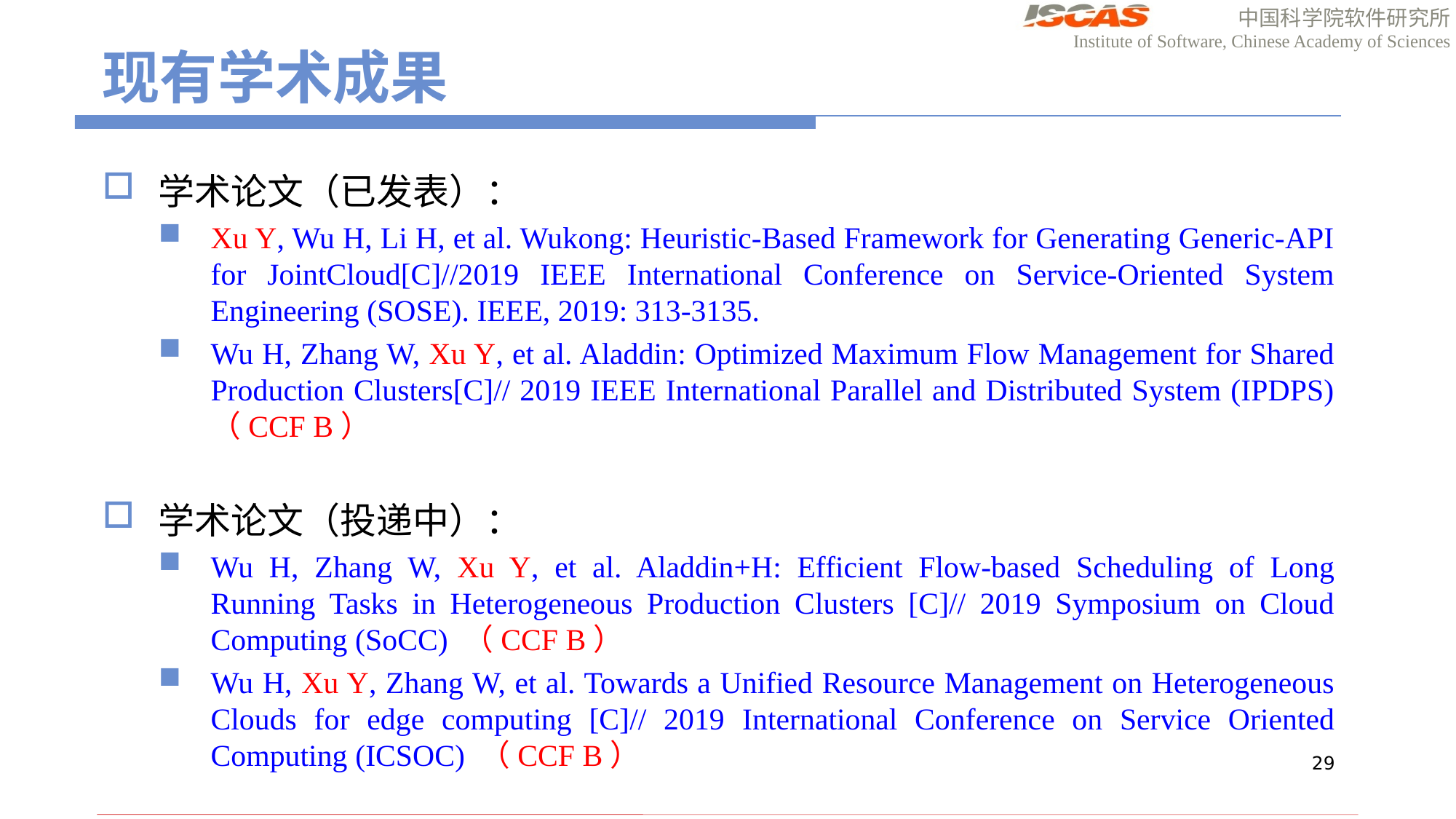

# 现有学术成果
学术论文（已发表）：
Xu Y, Wu H, Li H, et al. Wukong: Heuristic-Based Framework for Generating Generic-API for JointCloud[C]//2019 IEEE International Conference on Service-Oriented System Engineering (SOSE). IEEE, 2019: 313-3135.
Wu H, Zhang W, Xu Y, et al. Aladdin: Optimized Maximum Flow Management for Shared Production Clusters[C]// 2019 IEEE International Parallel and Distributed System (IPDPS) （CCF B）
学术论文（投递中）：
Wu H, Zhang W, Xu Y, et al. Aladdin+H: Efficient Flow-based Scheduling of Long Running Tasks in Heterogeneous Production Clusters [C]// 2019 Symposium on Cloud Computing (SoCC) （CCF B）
Wu H, Xu Y, Zhang W, et al. Towards a Unified Resource Management on Heterogeneous Clouds for edge computing [C]// 2019 International Conference on Service Oriented Computing (ICSOC) （CCF B）
29